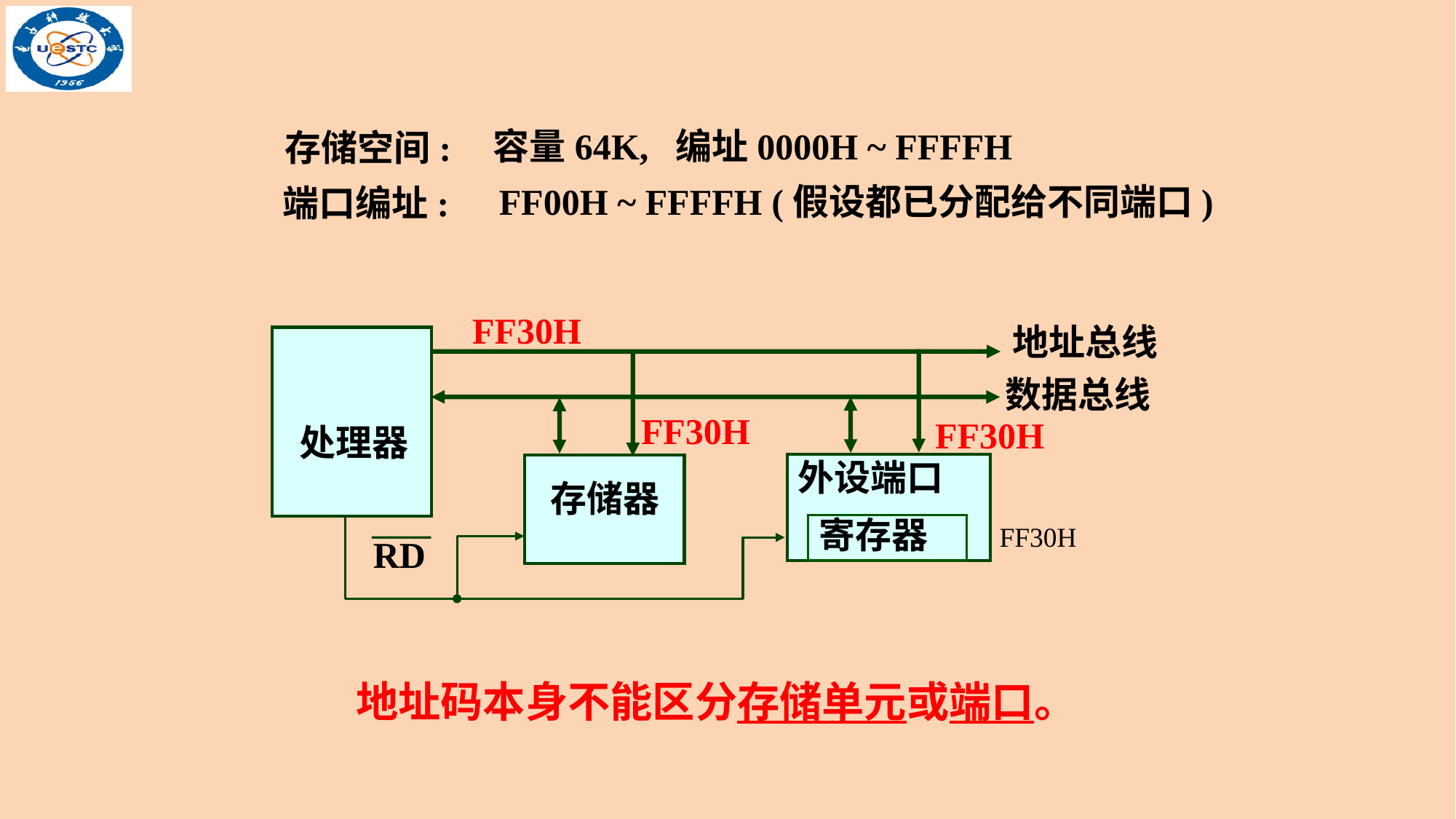

容量64K,  编址0000H ~ FFFFH
存储空间:
FF00H ~ FFFFH (假设都已分配给不同端口)
端口编址:
FF30H
FF30H
FF30H
 地址总线

 处理器

数据总线

存储器

外设端口

寄存器

RD

FF30H
地址码本身不能区分存储单元或端口。